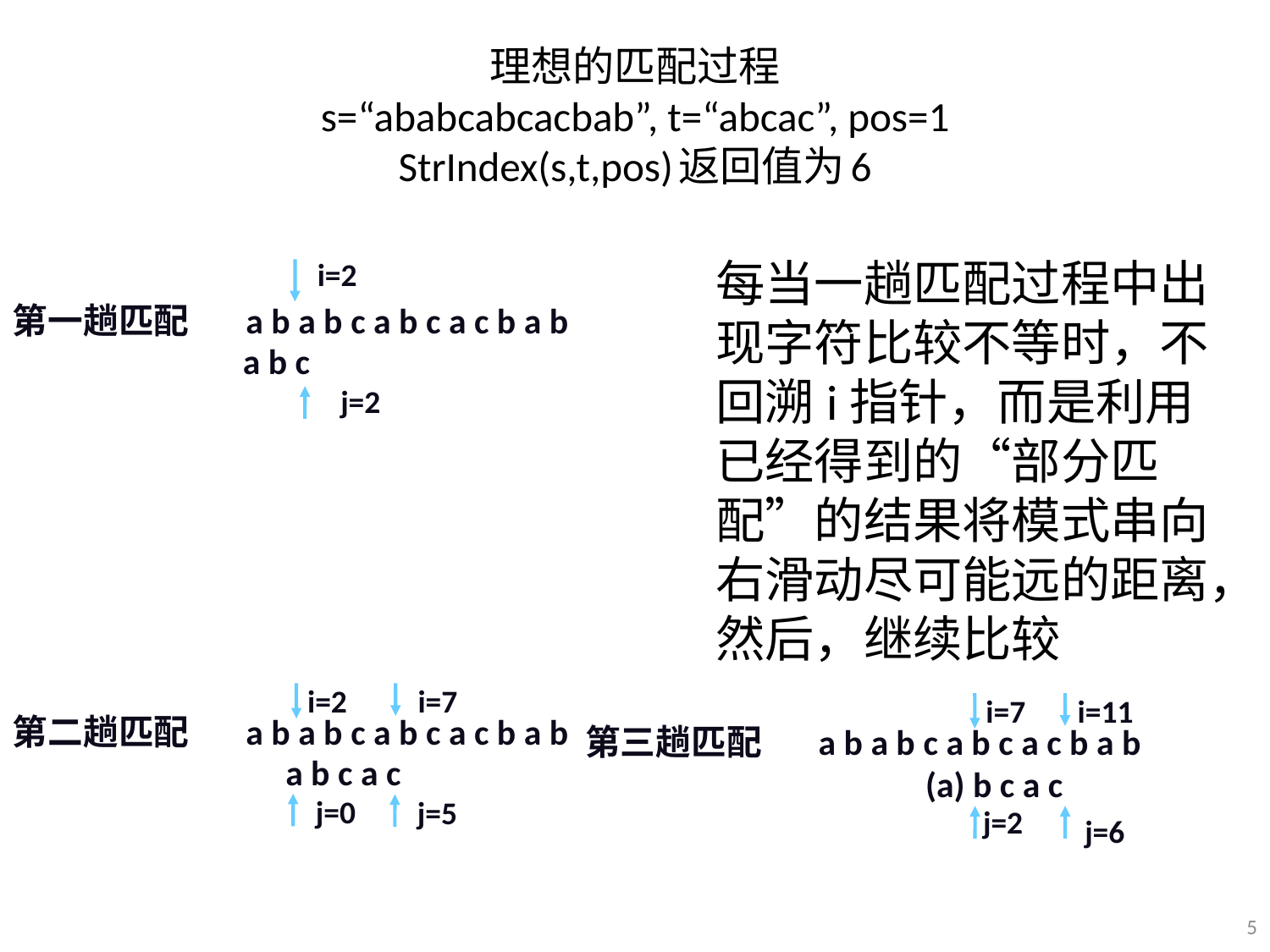

# 理想的匹配过程 s=“ababcabcacbab”, t=“abcac”, pos=1 StrIndex(s,t,pos)返回值为6
每当一趟匹配过程中出现字符比较不等时，不回溯i指针，而是利用已经得到的“部分匹配”的结果将模式串向右滑动尽可能远的距离，然后，继续比较
i=2

第一趟匹配      a b a b c a b c a c b a b
 a b c
j=2

i=2
i=7

第二趟匹配      a b a b c a b c a c b a b
 a b c a c
j=5

i=11
i=7

第三趟匹配      a b a b c a b c a c b a b
 (a) b c a c
j=0

j=2
j=6

5